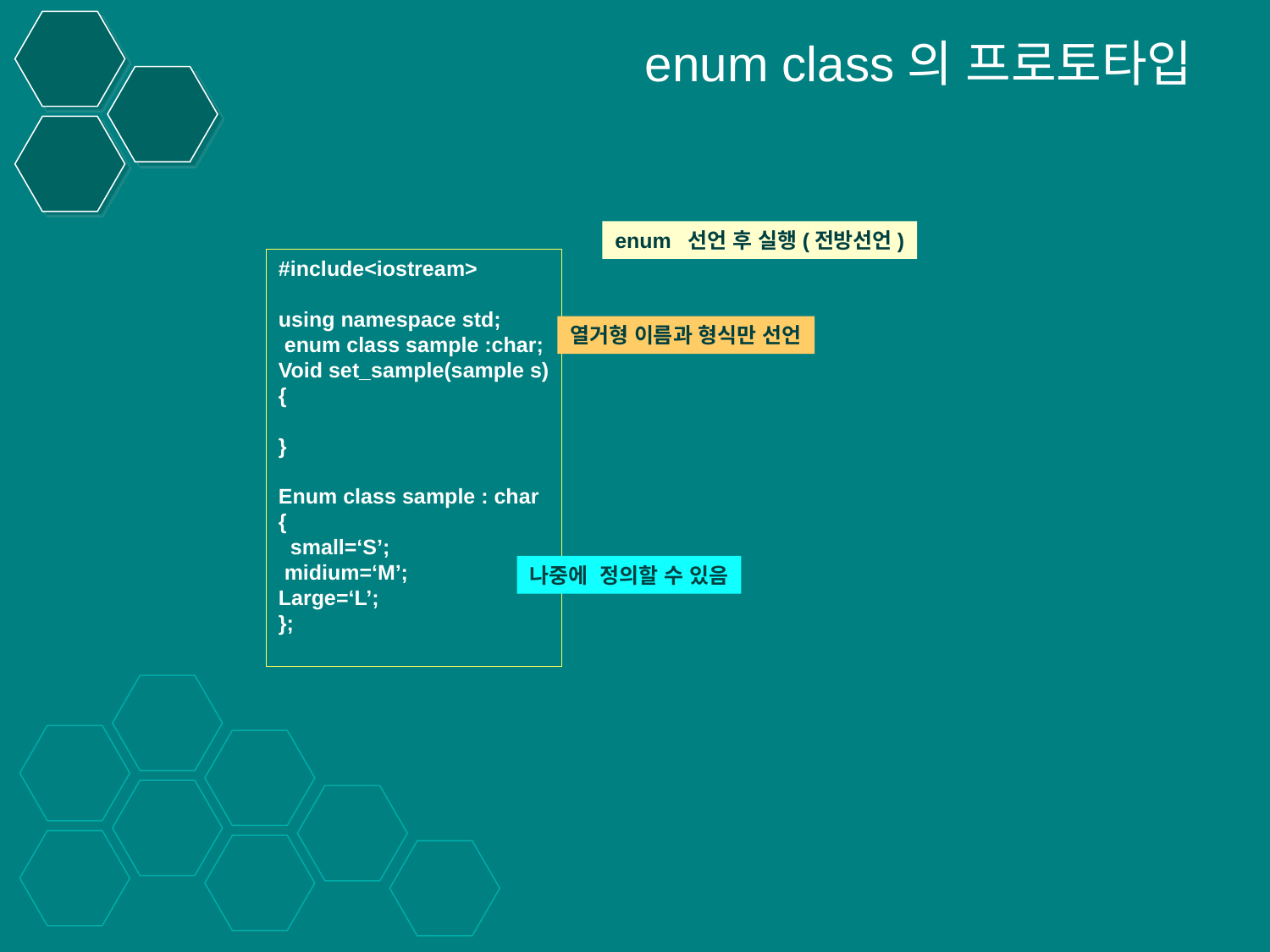

enum class의 프로토타입
enum  선언 후 실행(전방선언)
#include<iostream>

using namespace std;
 enum class sample :char;
Void set_sample(sample s)
{

}

Enum class sample : char
{
  small=‘S’;
 midium=‘M’;
Large=‘L’;
};

열거형 이름과 형식만 선언
나중에  정의할 수 있음